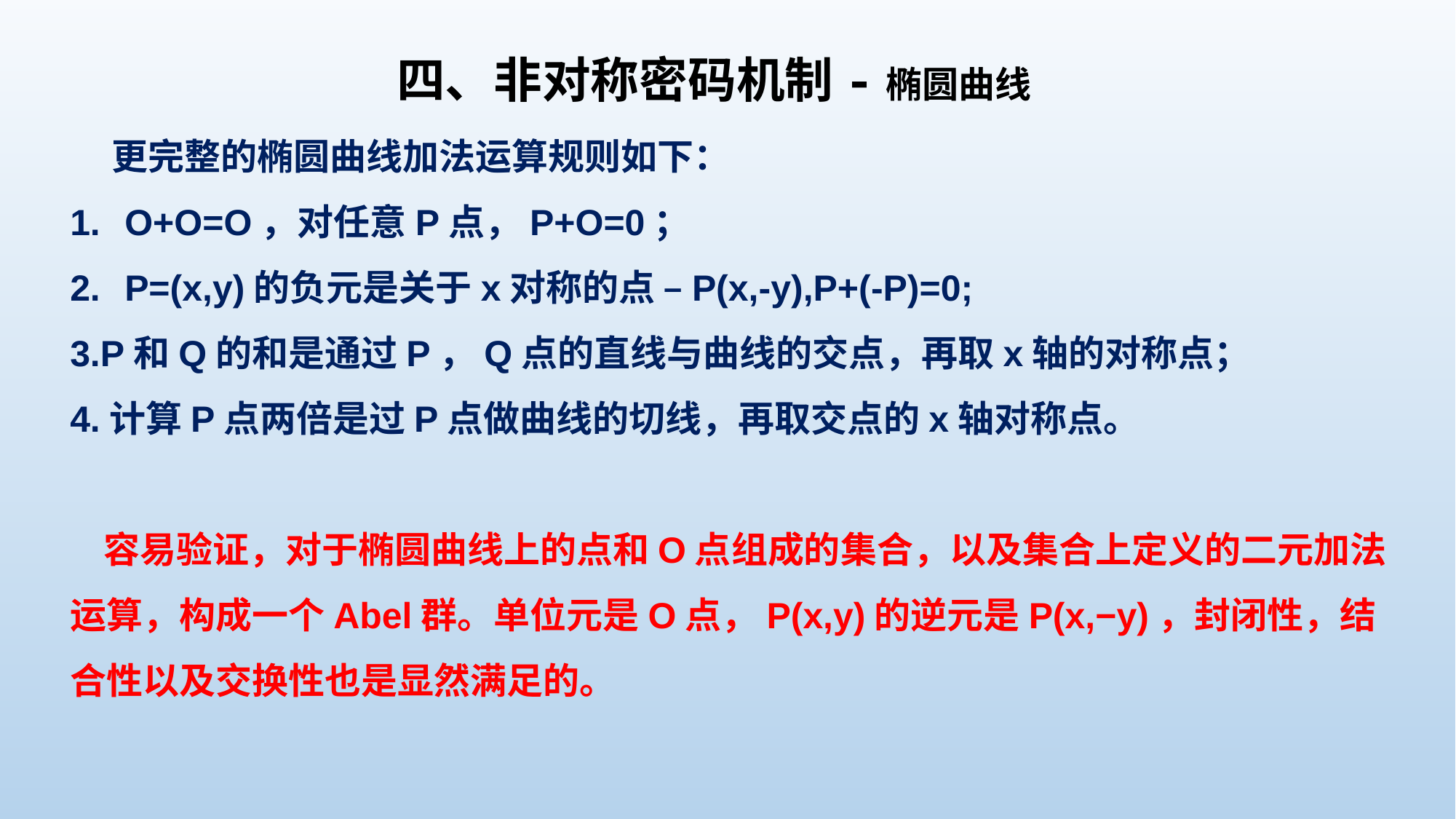

四、非对称密码机制-椭圆曲线
    更完整的椭圆曲线加法运算规则如下：
O+O=O，对任意P点，P+O=0；
P=(x,y)的负元是关于x对称的点 –P(x,-y),P+(-P)=0;
3.P和Q的和是通过P，Q点的直线与曲线的交点，再取x轴的对称点；
4.计算P点两倍是过P点做曲线的切线，再取交点的x轴对称点。

   容易验证，对于椭圆曲线上的点和O点组成的集合，以及集合上定义的二元加法运算，构成一个Abel群。单位元是O点，P(x,y)的逆元是P(x,−y)，封闭性，结合性以及交换性也是显然满足的。